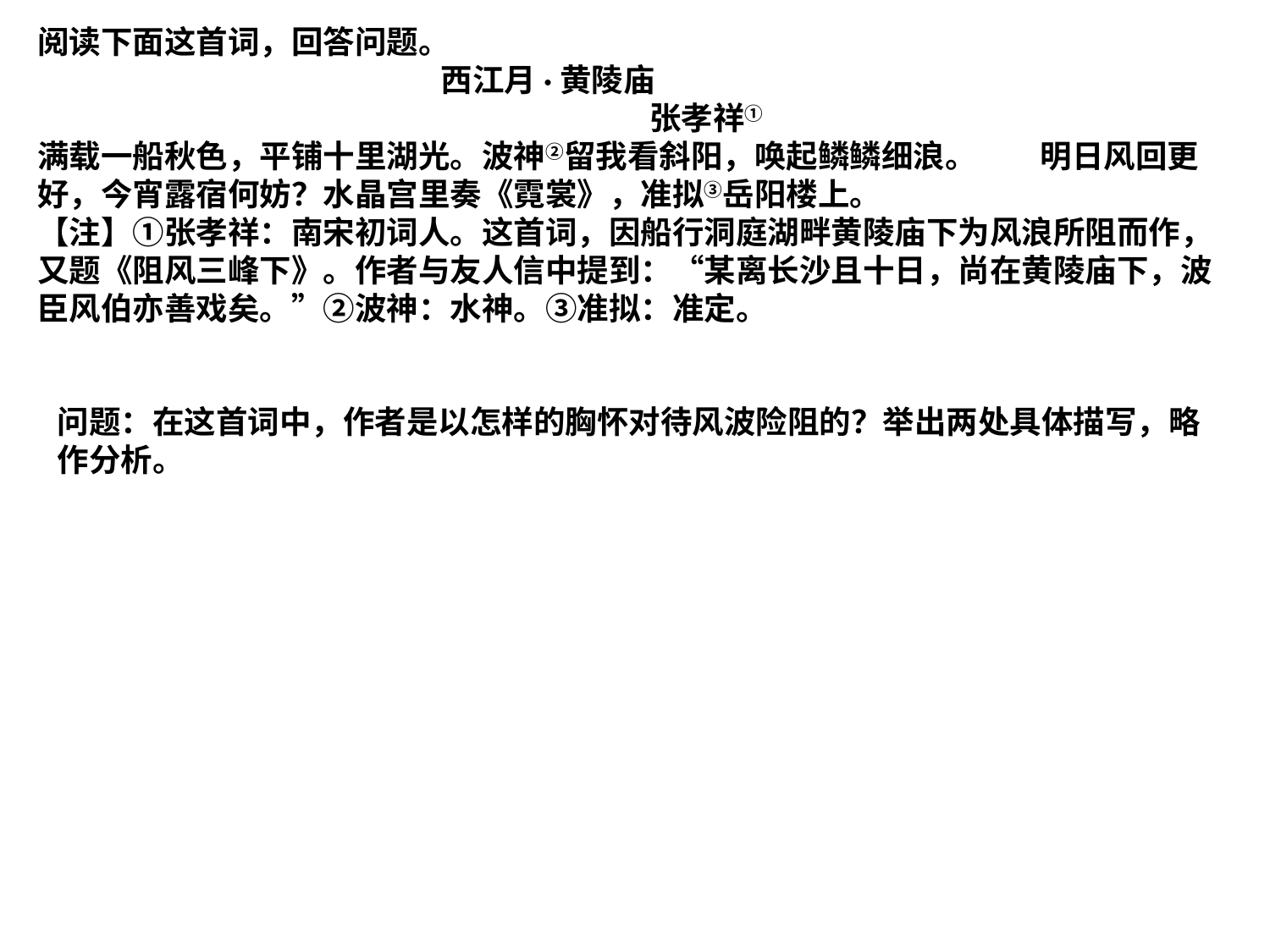

阅读下面这首词，回答问题。
                                                       西江月·黄陵庙
                                                                                    张孝祥①
满载一船秋色，平铺十里湖光。波神②留我看斜阳，唤起鳞鳞细浪。　　明日风回更好，今宵露宿何妨？水晶宫里奏《霓裳》，准拟③岳阳楼上。
【注】①张孝祥：南宋初词人。这首词，因船行洞庭湖畔黄陵庙下为风浪所阻而作，又题《阻风三峰下》。作者与友人信中提到：“某离长沙且十日，尚在黄陵庙下，波臣风伯亦善戏矣。”②波神：水神。③准拟：准定。
问题：在这首词中，作者是以怎样的胸怀对待风波险阻的？举出两处具体描写，略作分析。